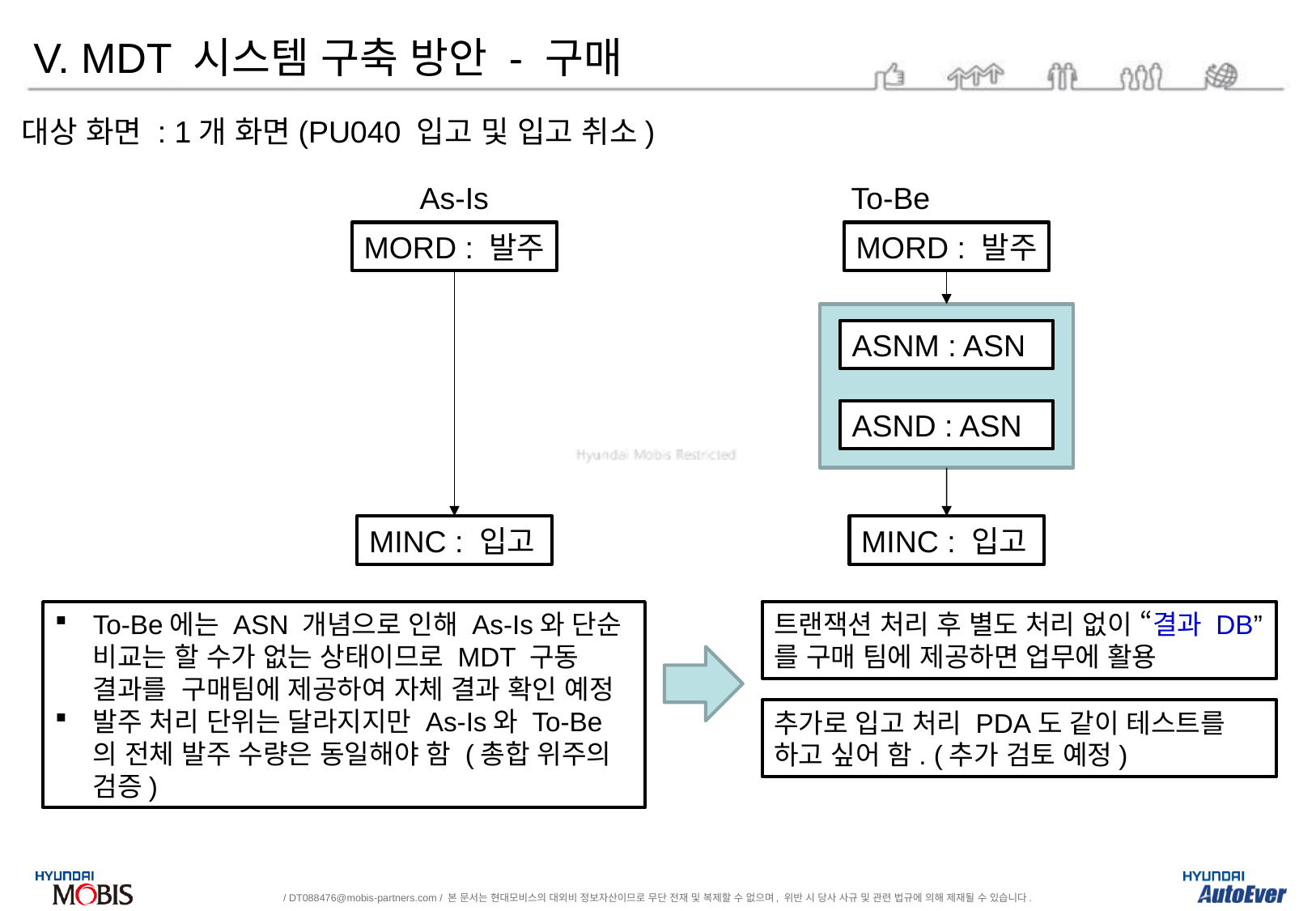

V. MDT 시스템 구축 방안 - 구매
대상 화면 : 1개 화면(PU040 입고 및 입고 취소)
As-Is
To-Be
MORD : 발주
MORD : 발주

ASNM : ASN
ASND : ASN
MINC : 입고
MINC : 입고
To-Be에는 ASN 개념으로 인해 As-Is와 단순 비교는 할 수가 없는 상태이므로 MDT 구동 결과를  구매팀에 제공하여 자체 결과 확인 예정
발주 처리 단위는 달라지지만 As-Is와 To-Be의 전체 발주 수량은 동일해야 함 (총합 위주의 검증)
트랜잭션 처리 후 별도 처리 없이 “결과 DB” 를 구매 팀에 제공하면 업무에 활용

추가로 입고 처리 PDA도 같이 테스트를 하고 싶어 함. (추가 검토 예정)